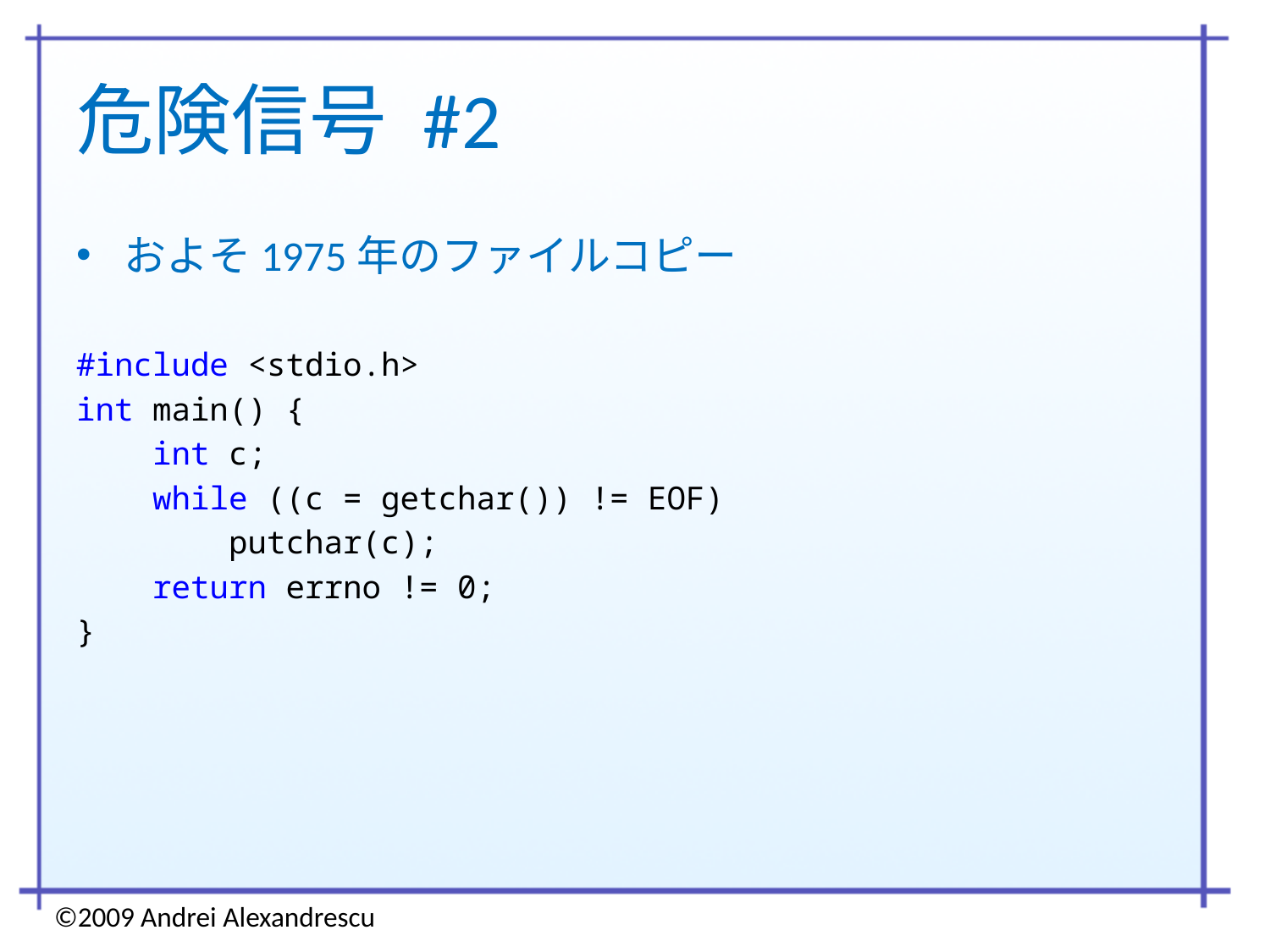

# 危険信号 #2
およそ1975年のファイルコピー

#include <stdio.h>
int main() {
    int c;
    while ((c = getchar()) != EOF)
        putchar(c);
    return errno != 0;
}
©2009 Andrei Alexandrescu